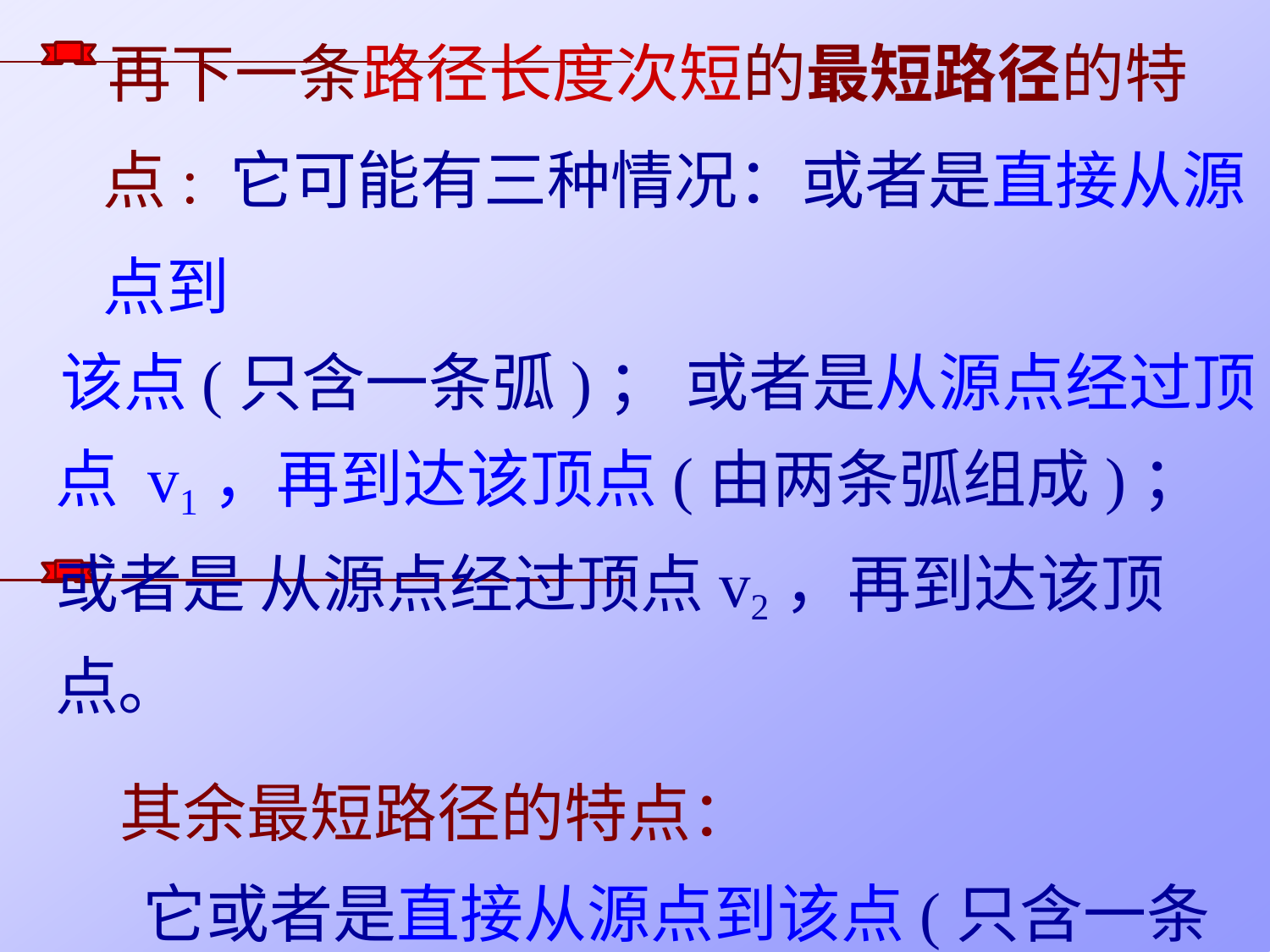

再下一条路径长度次短的最短路径的特点: 它可能有三种情况：或者是直接从源点到
该点(只含一条弧)； 或者是从源点经过顶点 v1，再到达该顶点(由两条弧组成)；或者是 从源点经过顶点v2，再到达该顶点。
其余最短路径的特点：
它或者是直接从源点到该点(只含一条 弧)； 或者是从源点经过已求得最短路径 的顶点，再到达该顶点。